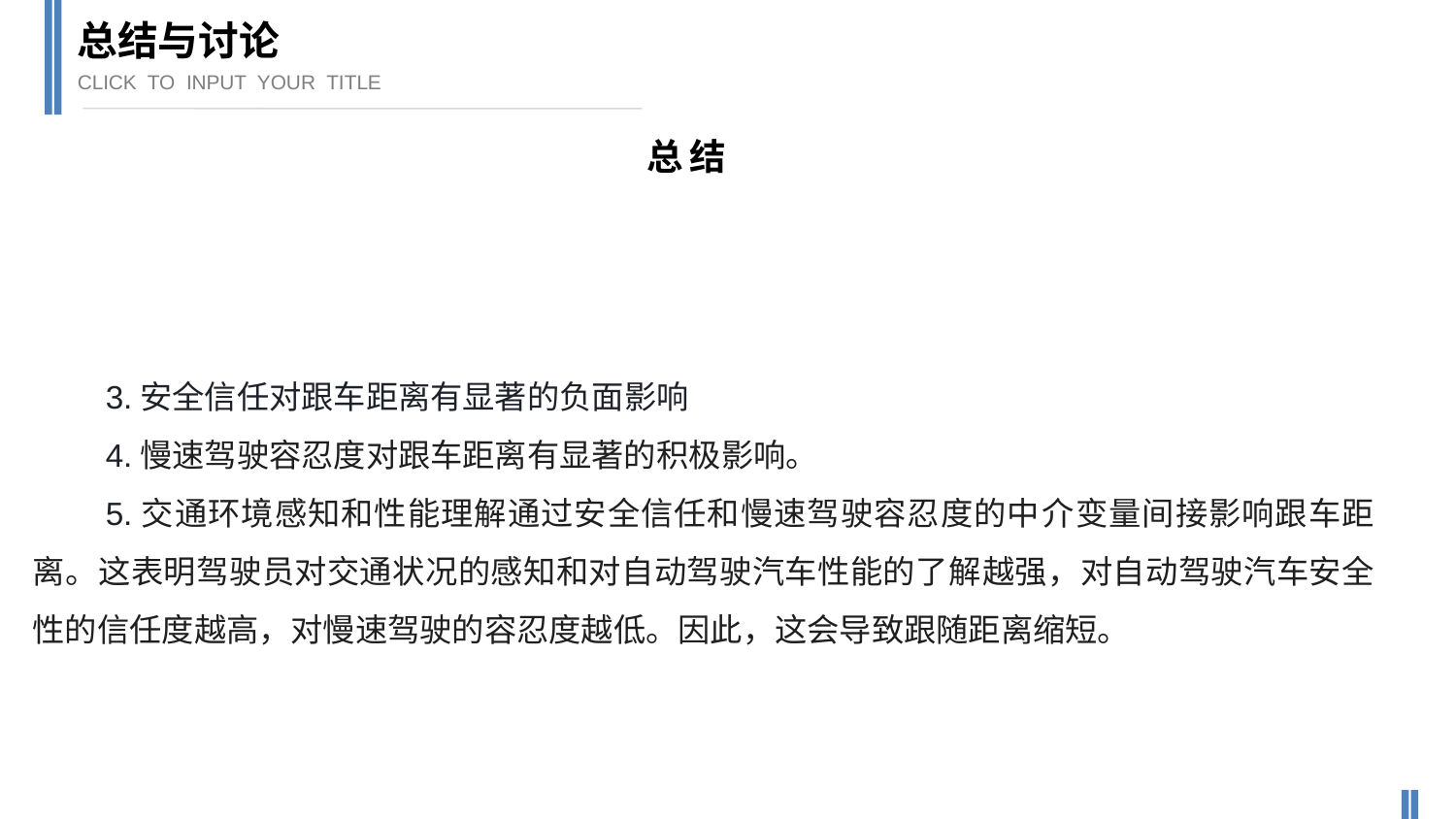

总结与讨论
CLICK  TO  INPUT  YOUR  TITLE
总结
3.安全信任对跟车距离有显著的负面影响
4.慢速驾驶容忍度对跟车距离有显著的积极影响。
5.交通环境感知和性能理解通过安全信任和慢速驾驶容忍度的中介变量间接影响跟车距离。这表明驾驶员对交通状况的感知和对自动驾驶汽车性能的了解越强，对自动驾驶汽车安全性的信任度越高，对慢速驾驶的容忍度越低。因此，这会导致跟随距离缩短。